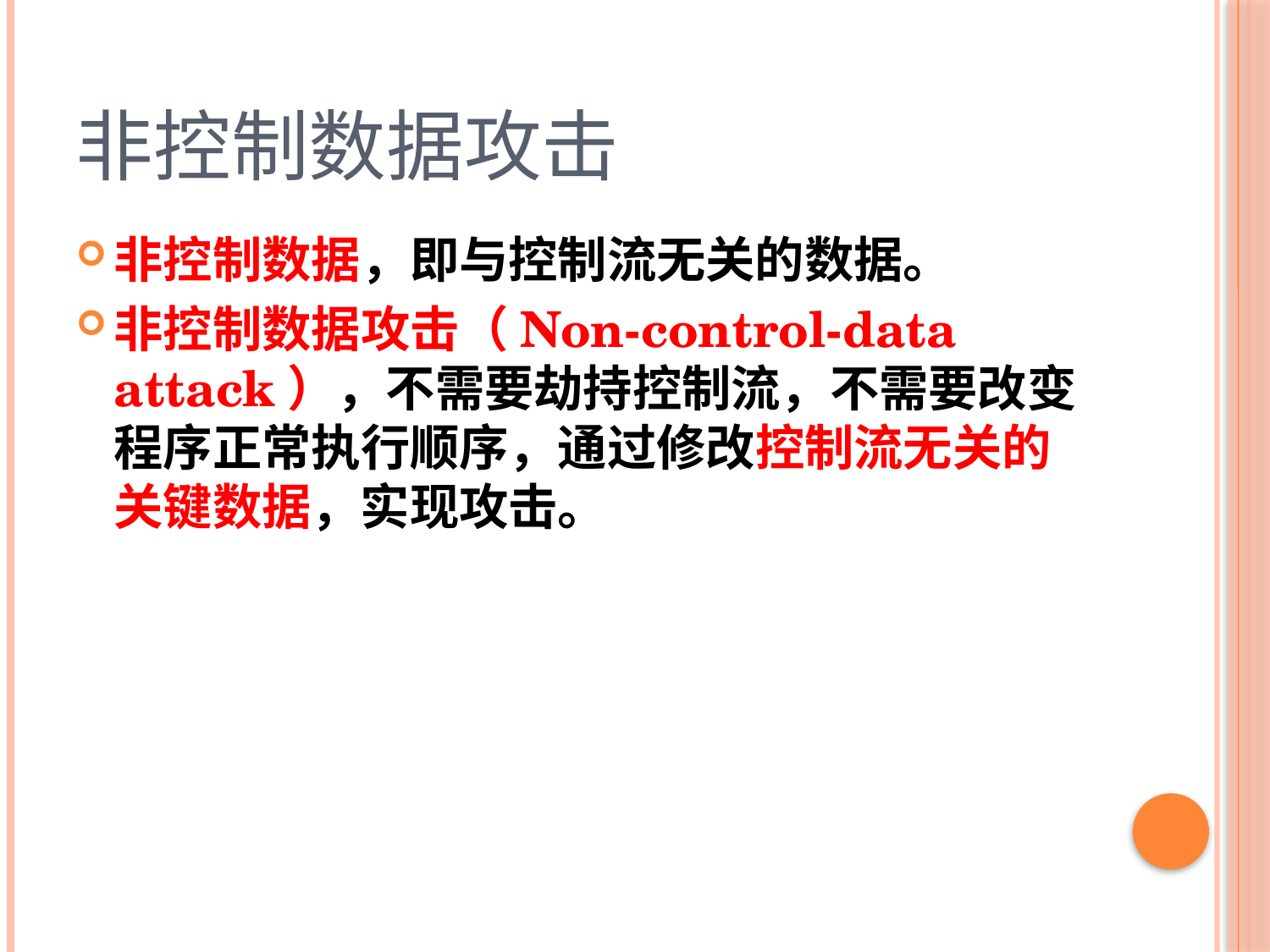

# 非控制数据攻击
非控制数据，即与控制流无关的数据。
非控制数据攻击（Non-control-data attack），不需要劫持控制流，不需要改变程序正常执行顺序，通过修改控制流无关的关键数据，实现攻击。